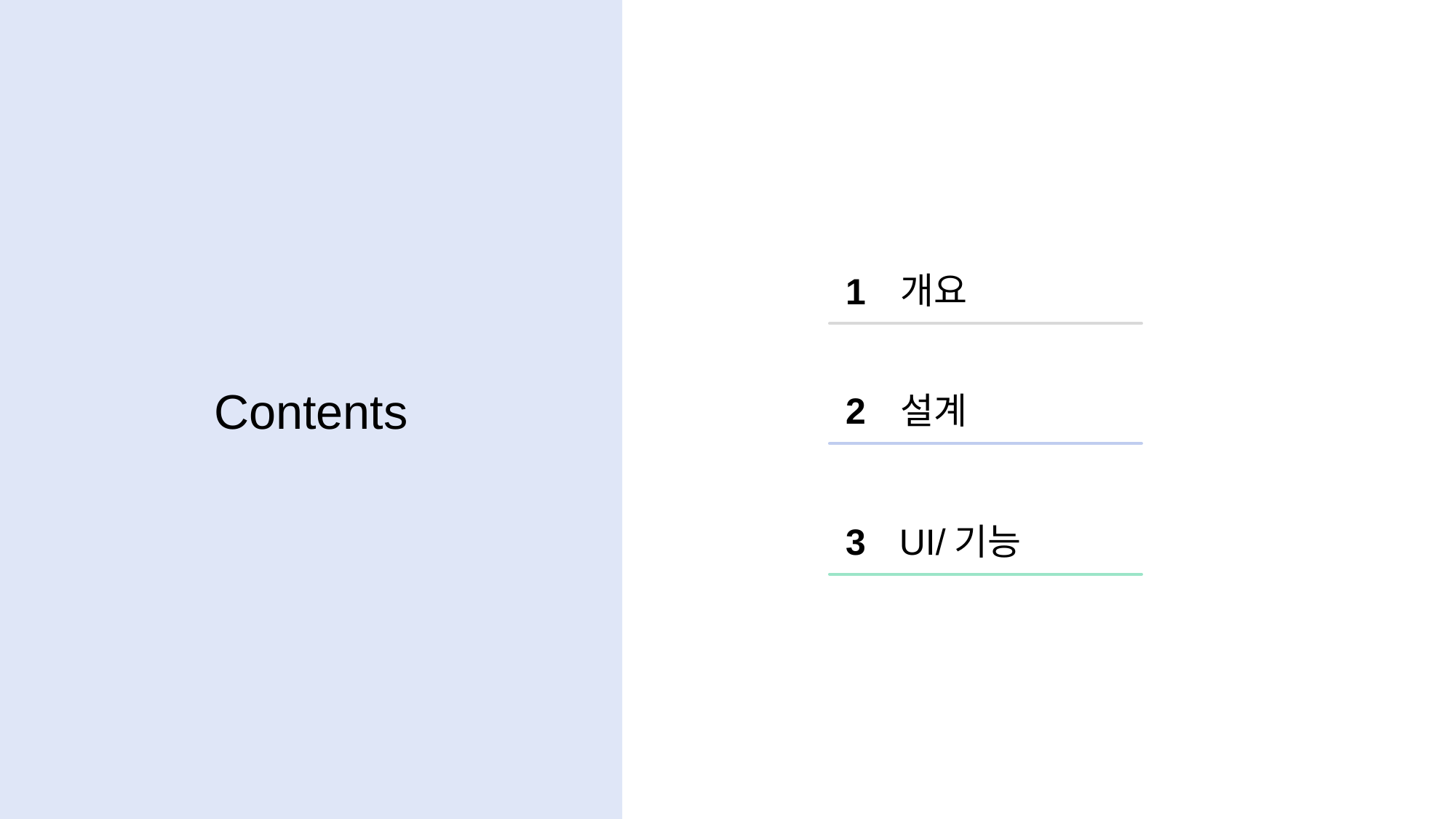

개요
1
Contents
설계
2
UI/기능
3